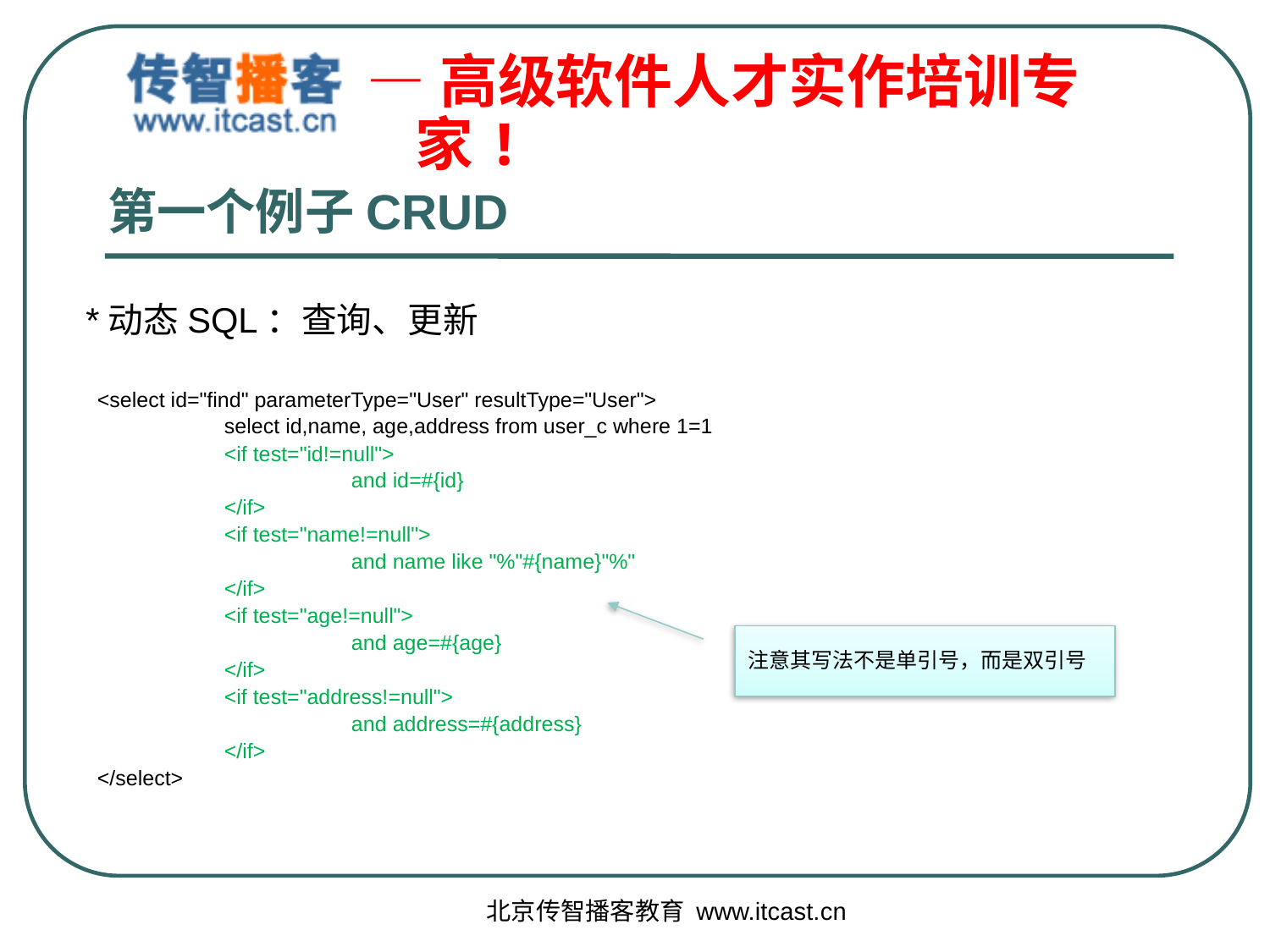

# 第一个例子CRUD
*动态SQL：查询、更新

<select id="find" parameterType="User" resultType="User">
	select id,name, age,address from user_c where 1=1
	<if test="id!=null">
		and id=#{id}
	</if>
	<if test="name!=null">
		and name like "%"#{name}"%"
	</if>
	<if test="age!=null">
		and age=#{age}
	</if>
	<if test="address!=null">
		and address=#{address}
	</if>
</select>

注意其写法不是单引号，而是双引号
北京传智播客教育 www.itcast.cn